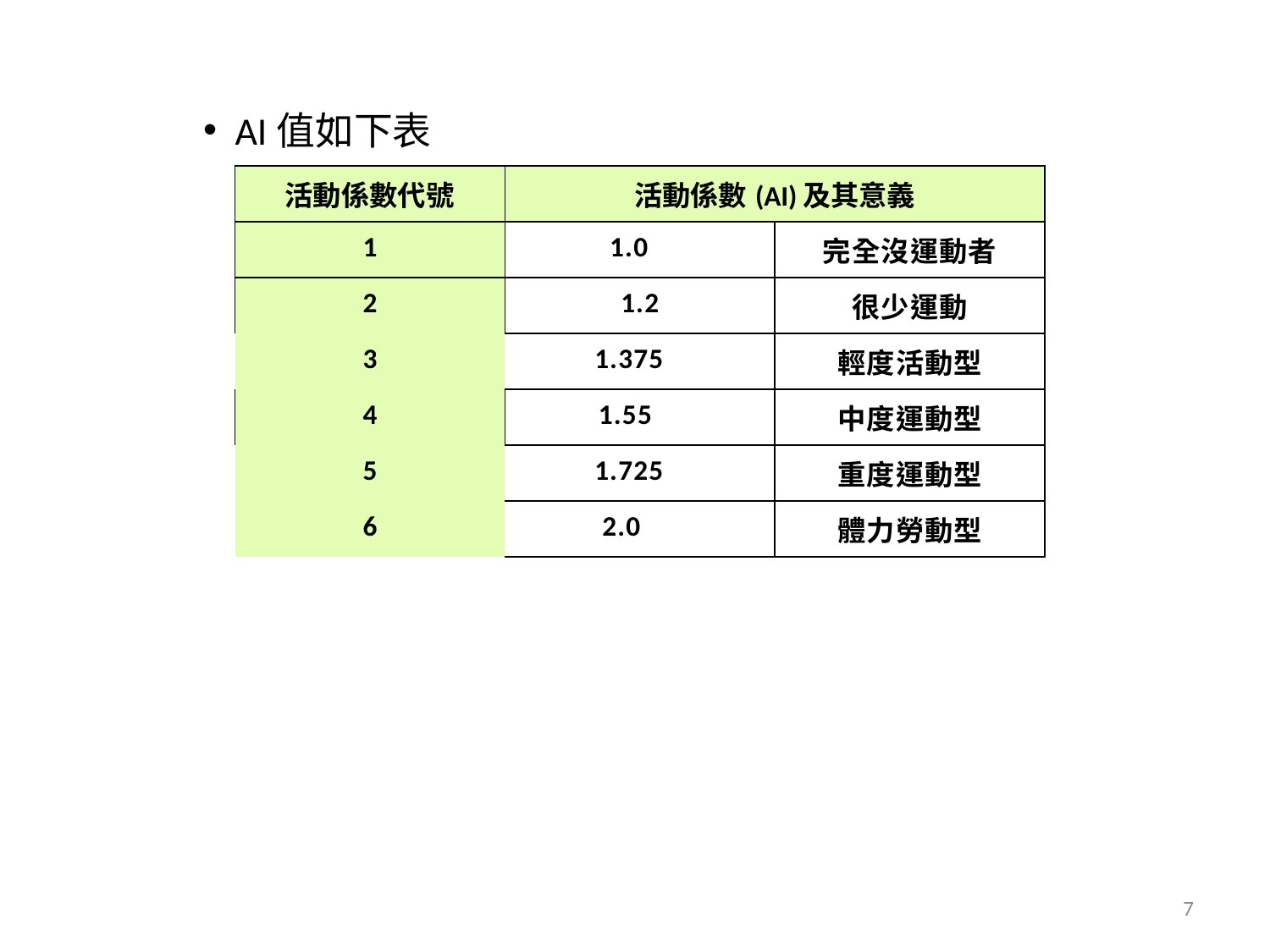

AI值如下表

| 活動係數代號 | 活動係數(AI)及其意義 |  |
| --- | --- | --- |
| 1 | 1.0 | 完全沒運動者 |
| 2 | 1.2 | 很少運動 |
| 3 | 1.375 | 輕度活動型 |
| 4 | 1.55 | 中度運動型 |
| 5 | 1.725 | 重度運動型 |
| 6 | 2.0 | 體力勞動型 |
7